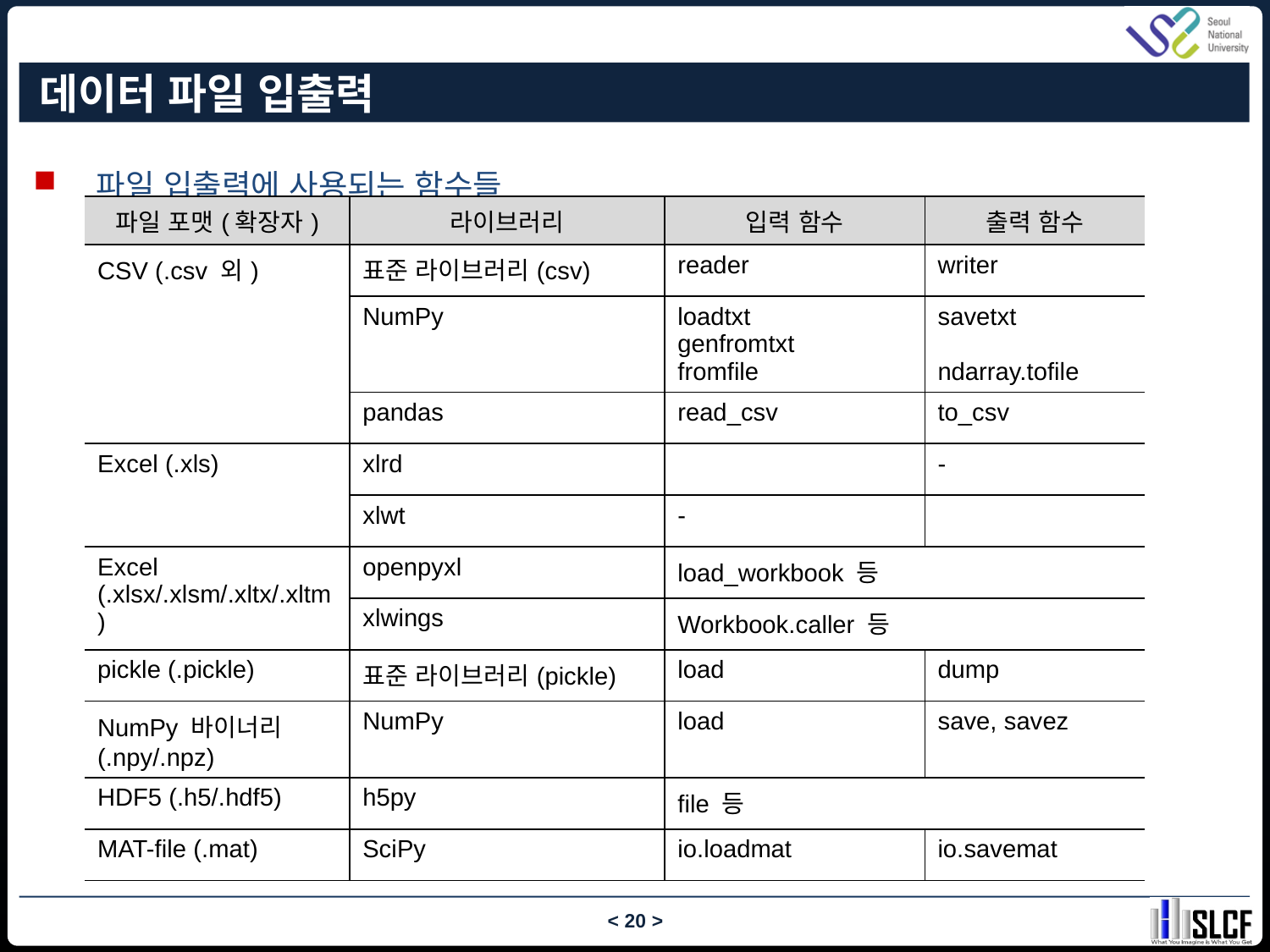

# 데이터 파일 입출력
파일 입출력에 사용되는 함수들
| 파일 포맷(확장자) | 라이브러리 | 입력 함수 | 출력 함수 |
| --- | --- | --- | --- |
| CSV (.csv 외) | 표준 라이브러리(csv) | reader | writer |
|  | NumPy | loadtxt genfromtxt fromfile | savetxt ndarray.tofile |
|  | pandas | read\_csv | to\_csv |
| Excel (.xls) | xlrd |  | - |
|  | xlwt | - |  |
| Excel (.xlsx/.xlsm/.xltx/.xltm) | openpyxl | load\_workbook 등 |  |
|  | xlwings | Workbook.caller 등 |  |
| pickle (.pickle) | 표준 라이브러리(pickle) | load | dump |
| NumPy 바이너리 (.npy/.npz) | NumPy | load | save, savez |
| HDF5 (.h5/.hdf5) | h5py | file 등 |  |
| MAT-file (.mat) | SciPy | io.loadmat | io.savemat |